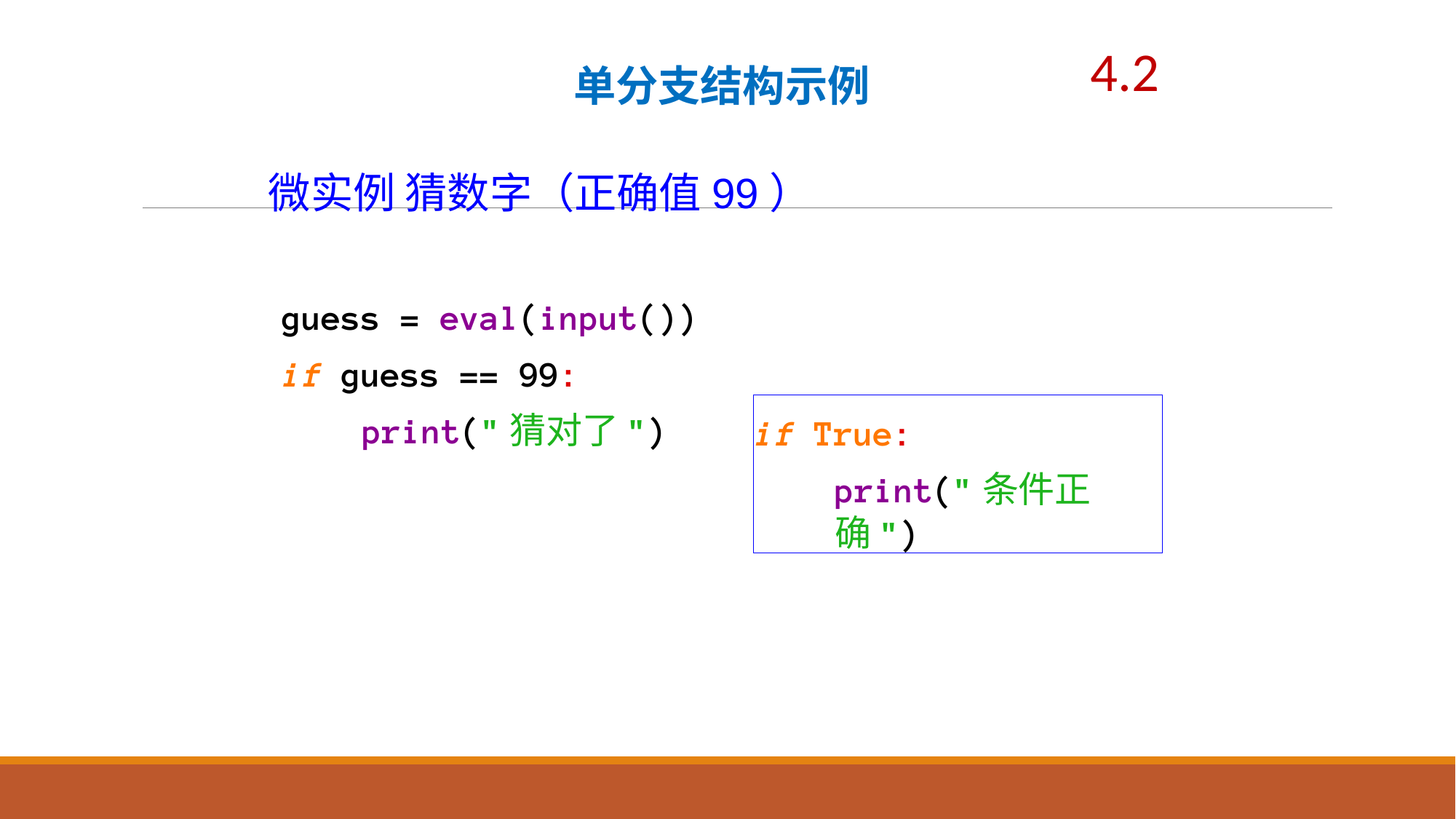

4.2
单分支结构示例
微实例 猜数字（正确值99）
guess = eval(input())
if guess == 99:
print("猜对了")
if True:
print("条件正确")